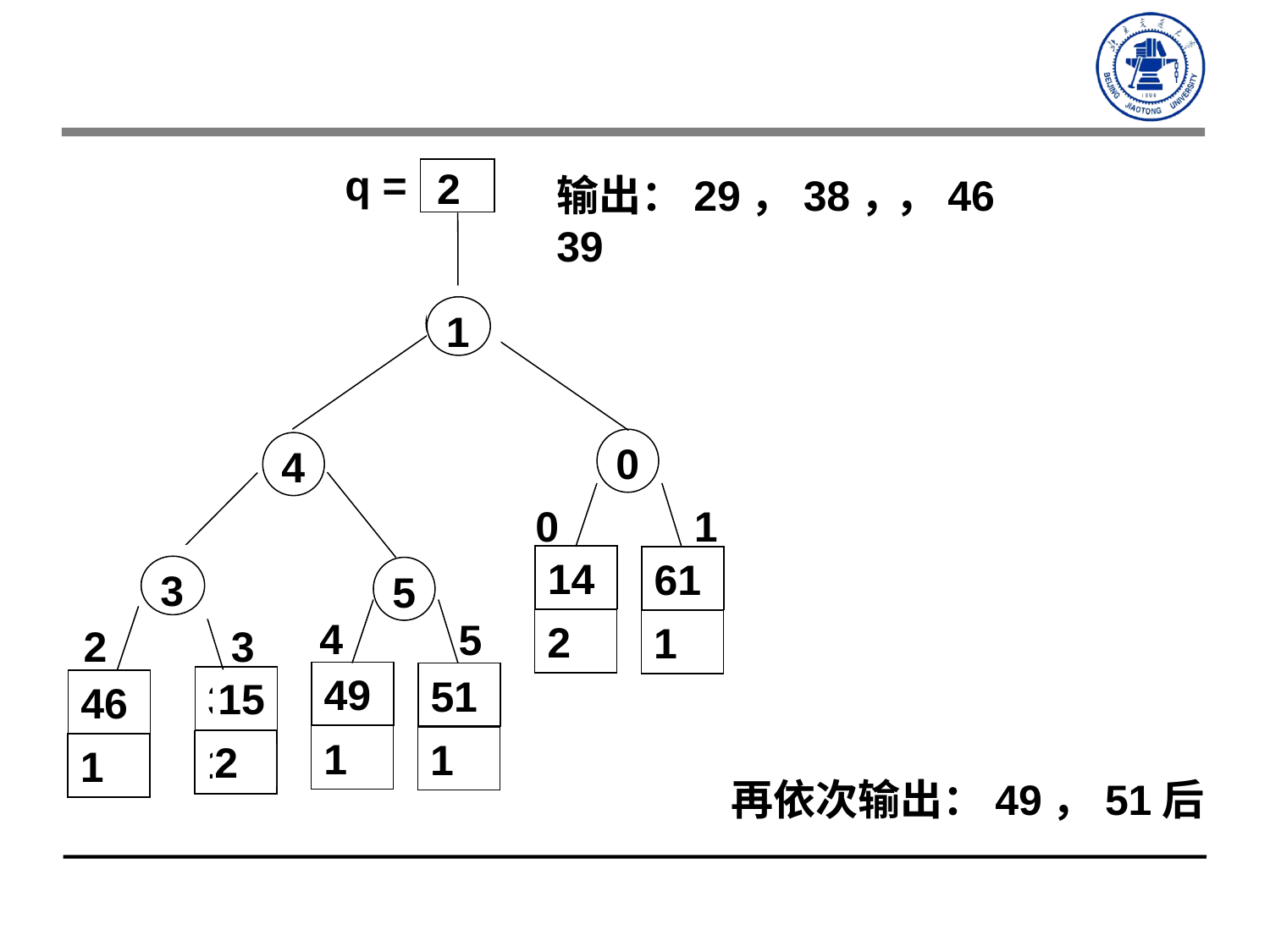

q =
1

3

0

4

0
1
14
2
61
1

2

5

4
5
2
3
49
1
51
1
39
1
46
1
2

输出：29，38，39
，46

1

3
15

2

再依次输出：49，51后